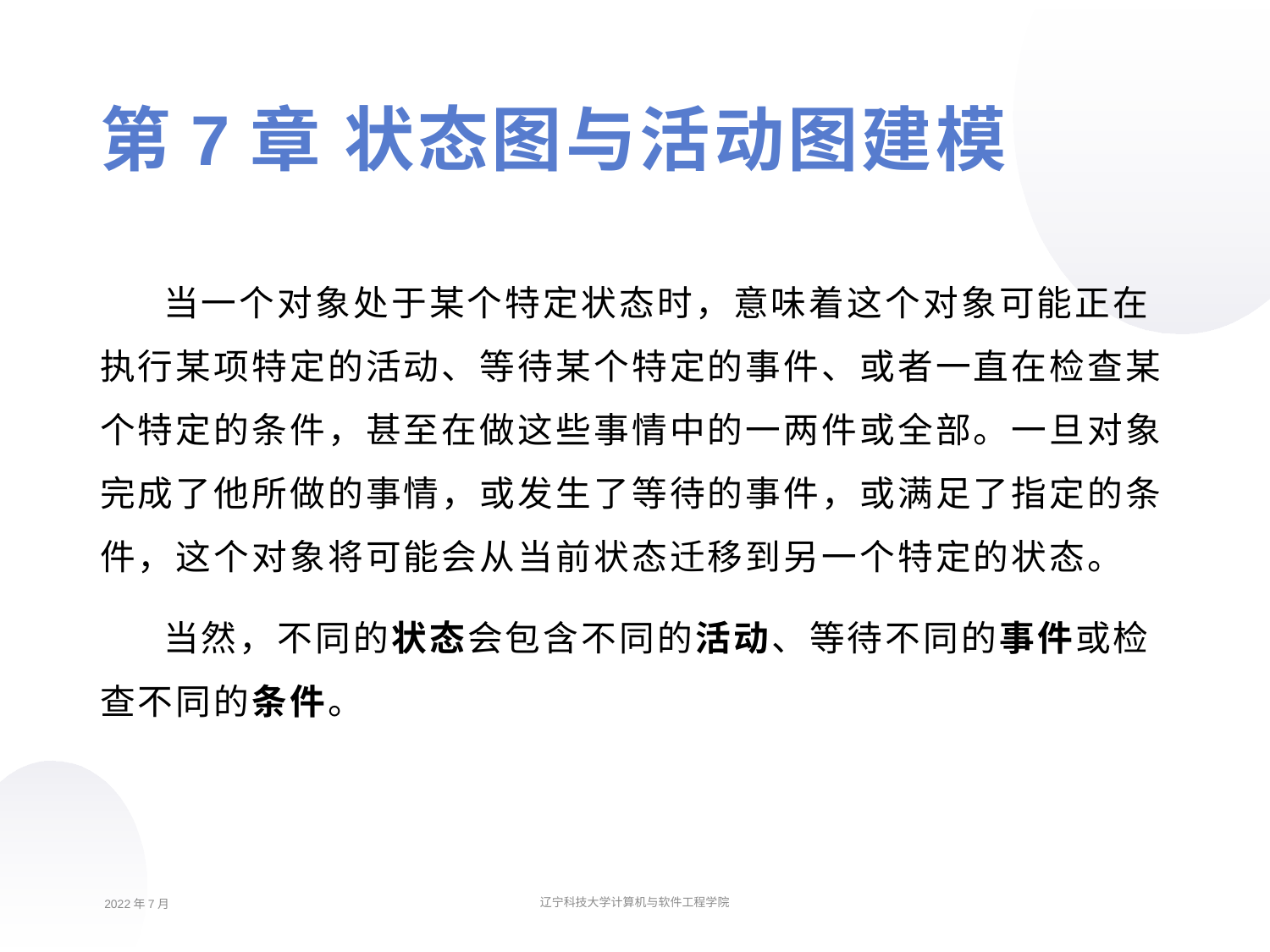

第7章 状态图与活动图建模
当一个对象处于某个特定状态时，意味着这个对象可能正在执行某项特定的活动、等待某个特定的事件、或者一直在检查某个特定的条件，甚至在做这些事情中的一两件或全部。一旦对象完成了他所做的事情，或发生了等待的事件，或满足了指定的条件，这个对象将可能会从当前状态迁移到另一个特定的状态。
当然，不同的状态会包含不同的活动、等待不同的事件或检查不同的条件。

2022年7月
辽宁科技大学计算机与软件工程学院
5